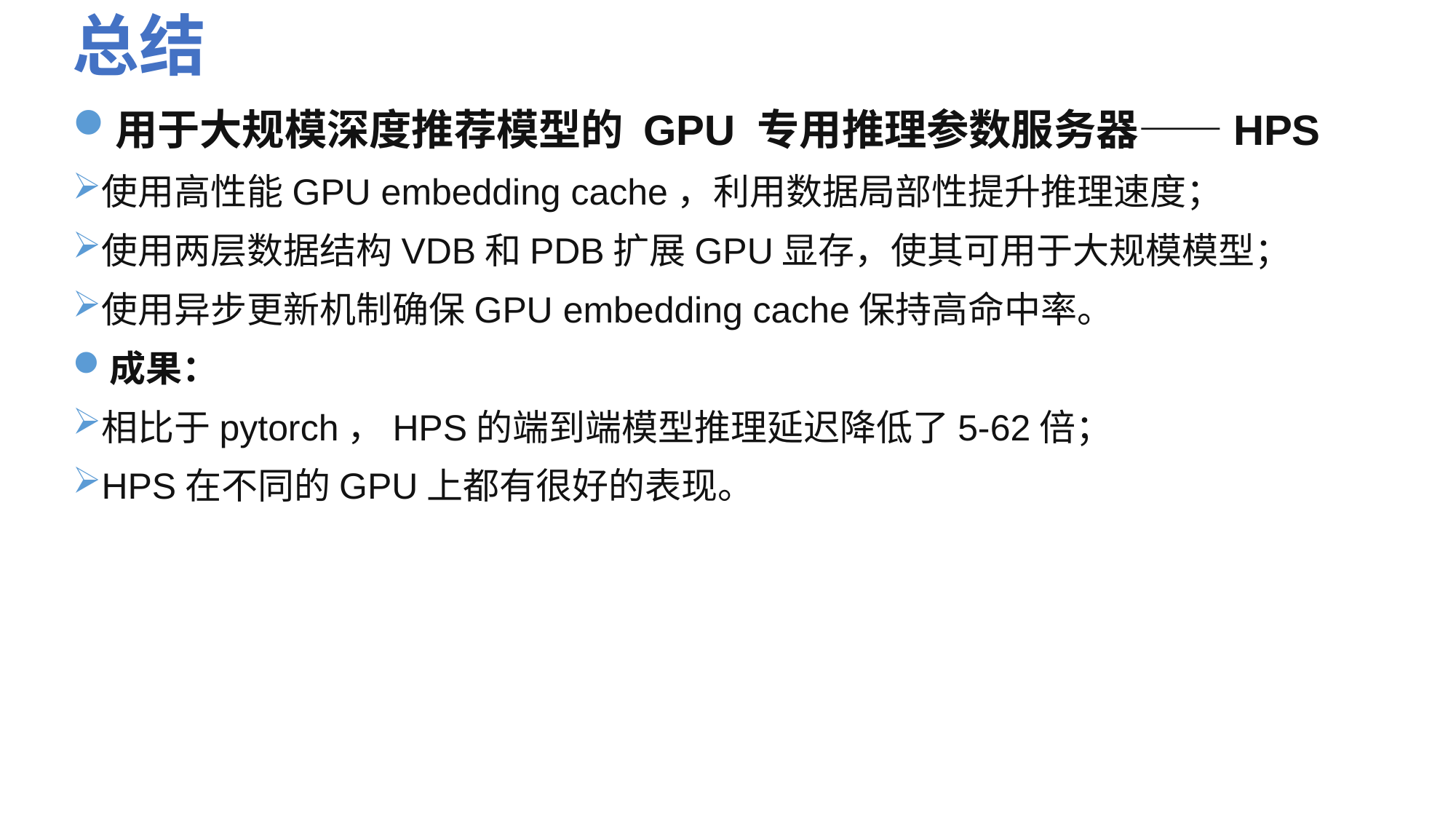

# 总结
用于大规模深度推荐模型的 GPU 专用推理参数服务器——HPS
使用高性能GPU embedding cache，利用数据局部性提升推理速度；
使用两层数据结构VDB和PDB扩展GPU显存，使其可用于大规模模型；
使用异步更新机制确保GPU embedding cache保持高命中率。
成果：
相比于pytorch，HPS的端到端模型推理延迟降低了5-62倍；
HPS在不同的GPU上都有很好的表现。